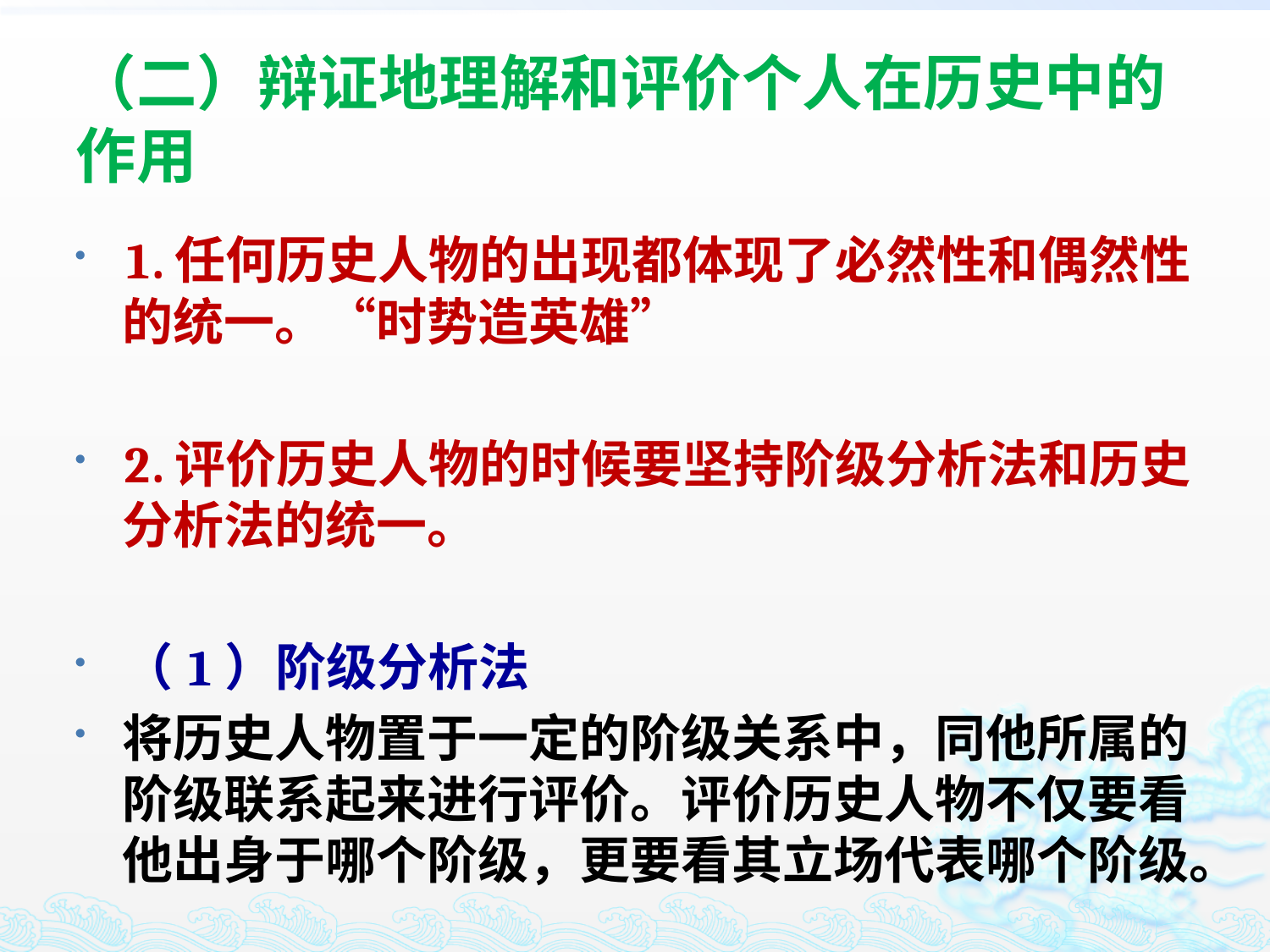

# （二）辩证地理解和评价个人在历史中的作用
1.任何历史人物的出现都体现了必然性和偶然性的统一。“时势造英雄”

2.评价历史人物的时候要坚持阶级分析法和历史分析法的统一。

（1）阶级分析法
将历史人物置于一定的阶级关系中，同他所属的阶级联系起来进行评价。评价历史人物不仅要看他出身于哪个阶级，更要看其立场代表哪个阶级。